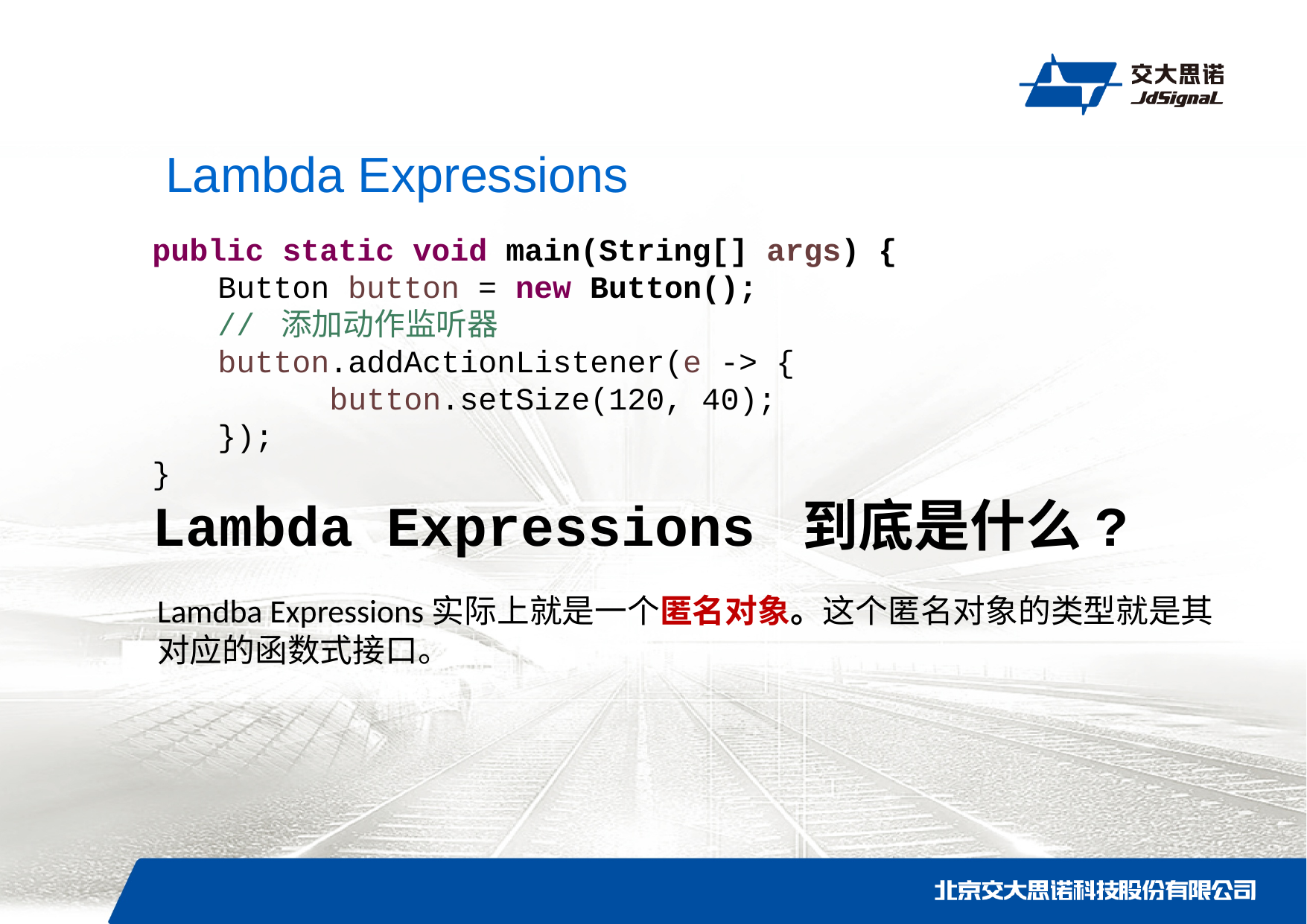

Lambda Expressions
public static void main(String[] args) {
Button button = new Button();
// 添加动作监听器
button.addActionListener(e -> {
	button.setSize(120, 40);
});
}
Lambda Expressions 到底是什么?

Lamdba Expressions实际上就是一个匿名对象。这个匿名对象的类型就是其对应的函数式接口。